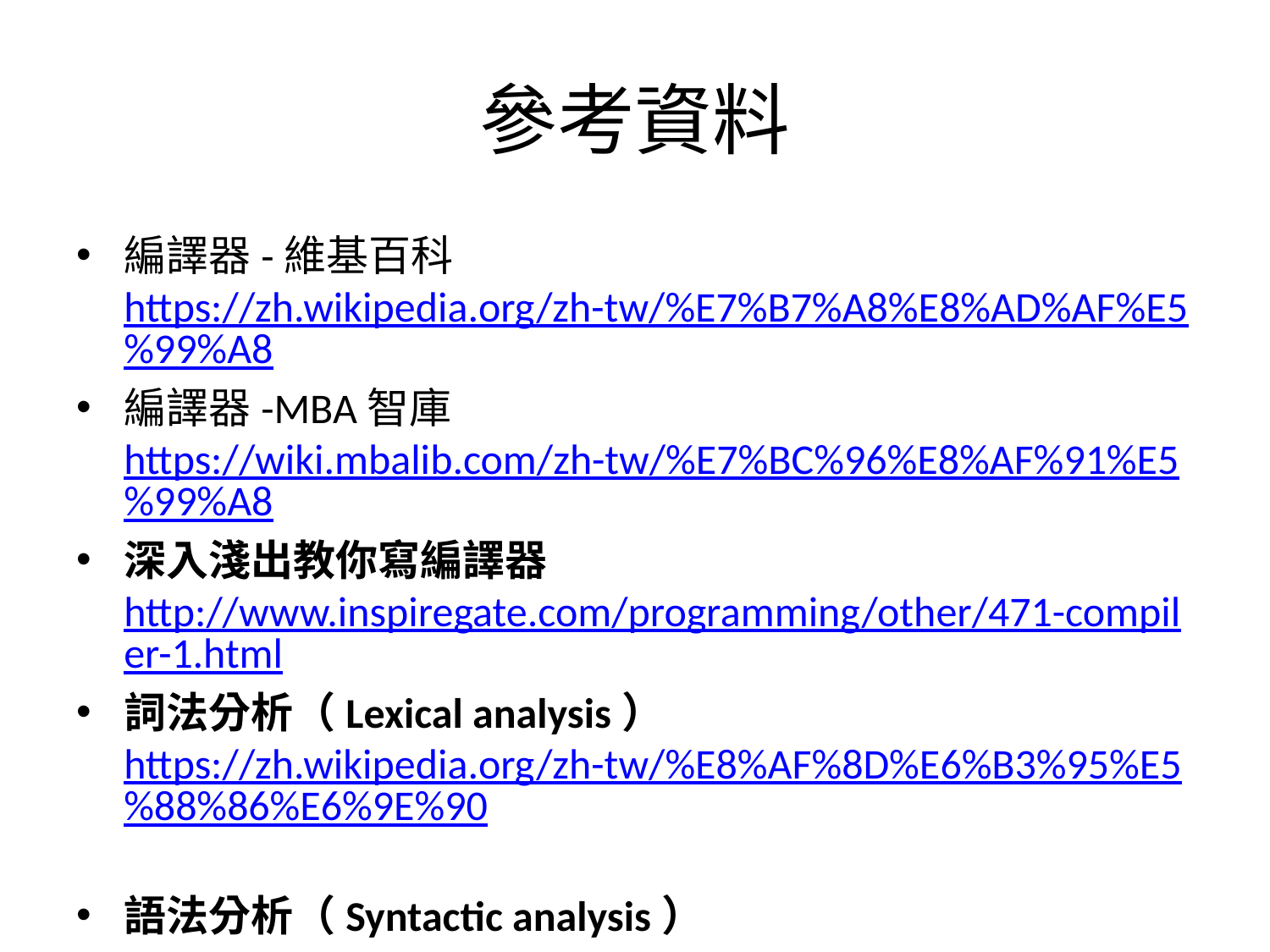

# 參考資料
編譯器-維基百科  https://zh.wikipedia.org/zh-tw/%E7%B7%A8%E8%AD%AF%E5%99%A8
編譯器-MBA智庫  https://wiki.mbalib.com/zh-tw/%E7%BC%96%E8%AF%91%E5%99%A8
深入淺出教你寫編譯器  http://www.inspiregate.com/programming/other/471-compiler-1.html
詞法分析（Lexical analysis）https://zh.wikipedia.org/zh-tw/%E8%AF%8D%E6%B3%95%E5%88%86%E6%9E%90
語法分析（Syntactic analysis）https://zh.wikipedia.org/zh-tw/%E8%AF%AD%E6%B3%95%E5%88%86%E6%9E%90